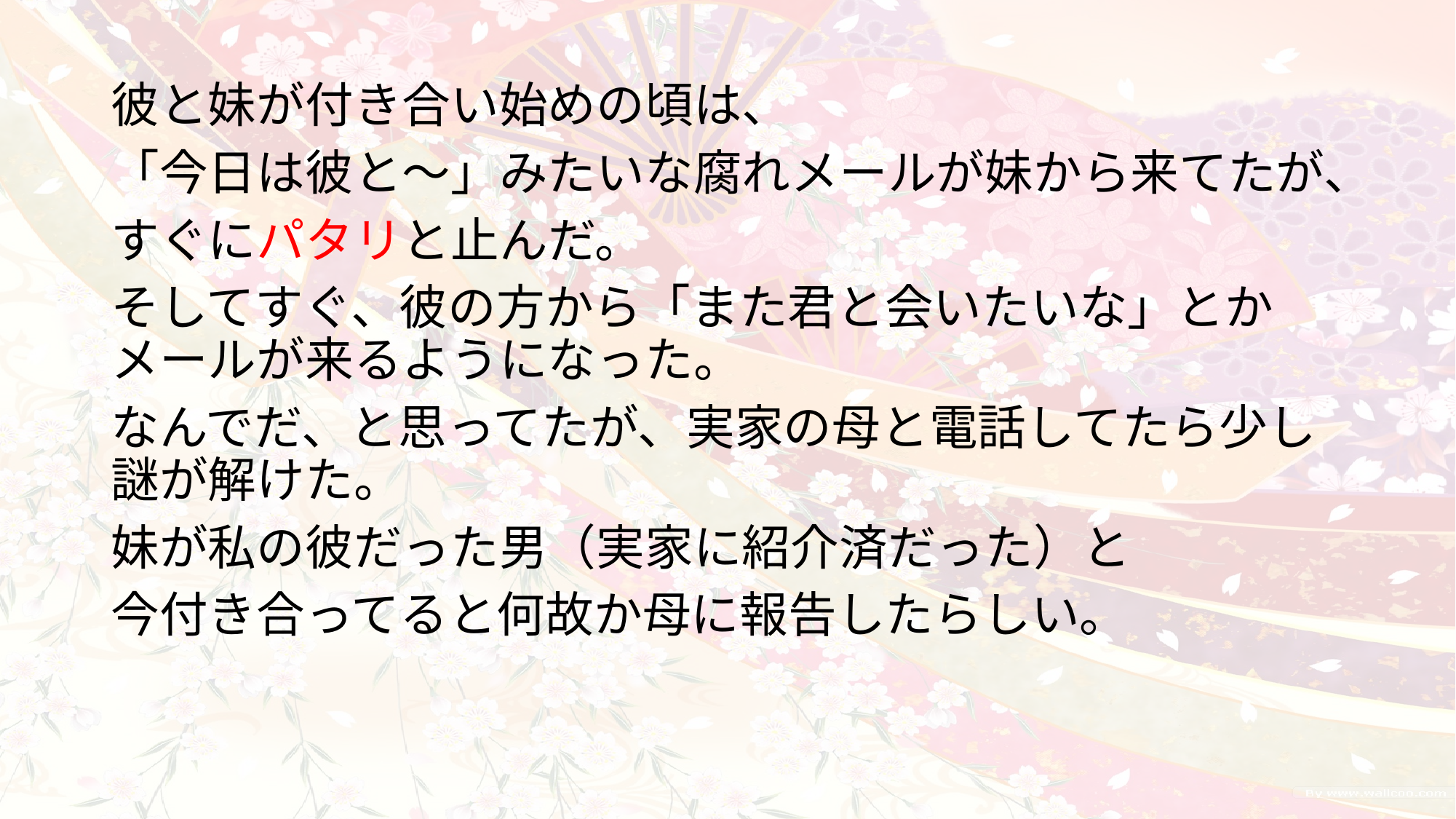

彼と妹が付き合い始めの頃は、
「今日は彼と～」みたいな腐れメールが妹から来てたが、
すぐにパタリと止んだ。
そしてすぐ、彼の方から「また君と会いたいな」とかメールが来るようになった。
なんでだ、と思ってたが、実家の母と電話してたら少し謎が解けた。
妹が私の彼だった男（実家に紹介済だった）と
今付き合ってると何故か母に報告したらしい。